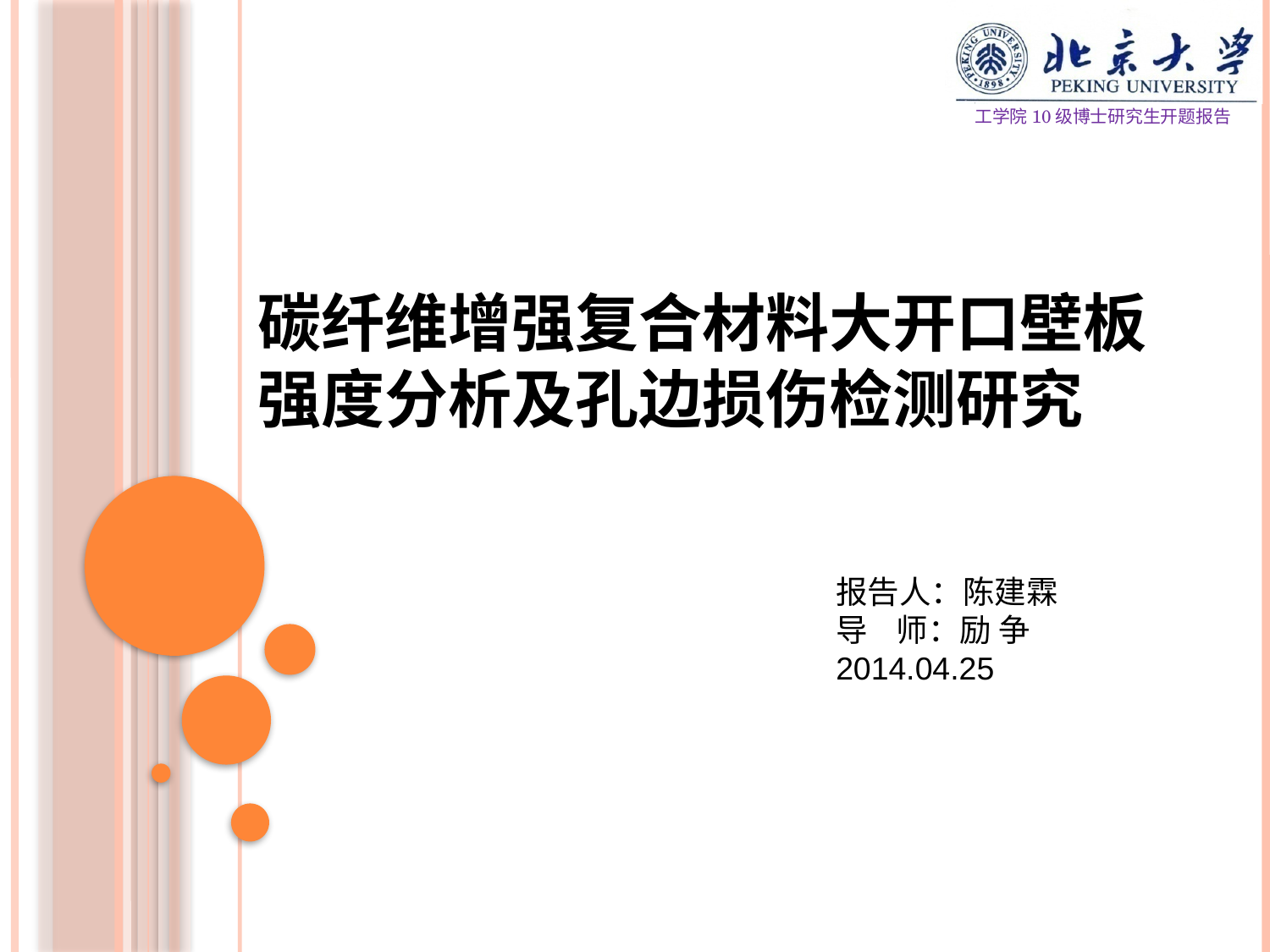

工学院10级博士研究生开题报告
# 碳纤维增强复合材料大开口壁板强度分析及孔边损伤检测研究
报告人：陈建霖
导    师：励 争
2014.04.25